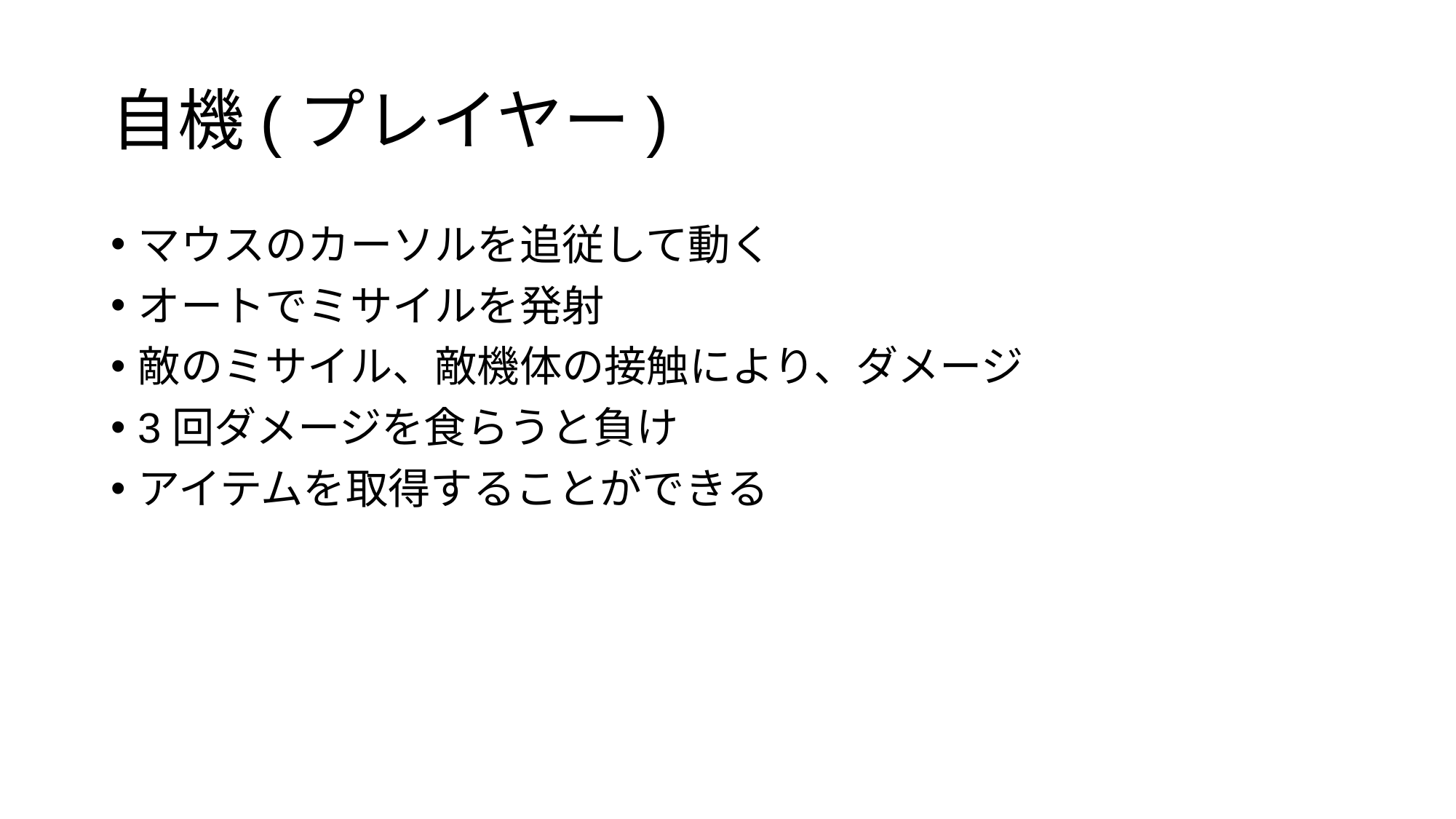

# 自機(プレイヤー)
マウスのカーソルを追従して動く
オートでミサイルを発射
敵のミサイル、敵機体の接触により、ダメージ
3回ダメージを食らうと負け
アイテムを取得することができる